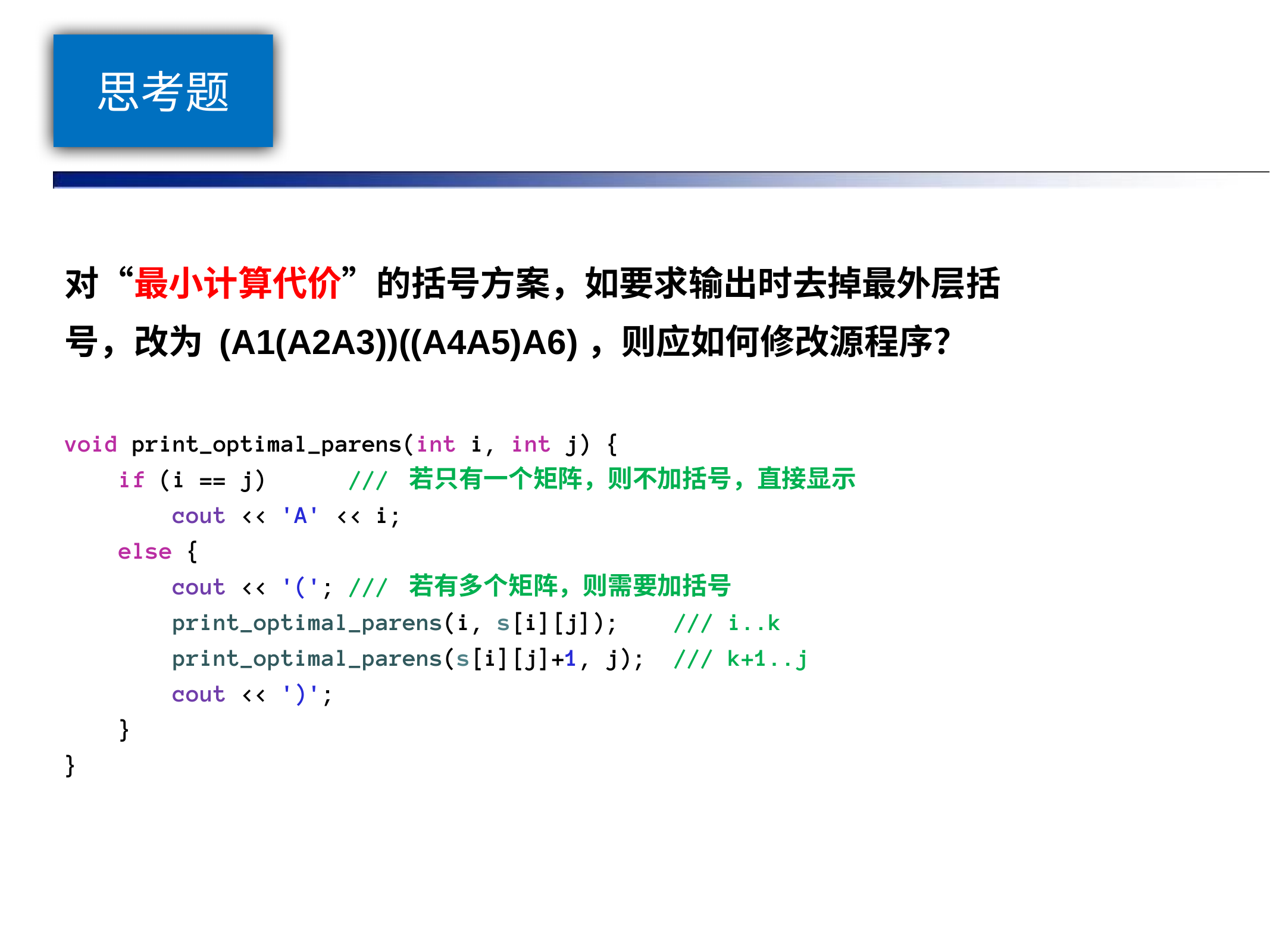

# 思考题
对“最小计算代价”的括号方案，如要求输出时去掉最外层括号，改为 (A1(A2A3))((A4A5)A6)，则应如何修改源程序？
void print_optimal_parens(int i, int j) {
    if (i == j)      /// 若只有一个矩阵，则不加括号，直接显示
        cout << 'A' << i;
    else {
        cout << '('; /// 若有多个矩阵，则需要加括号
        print_optimal_parens(i, s[i][j]);    /// i..k
        print_optimal_parens(s[i][j]+1, j);  /// k+1..j
        cout << ')';
    }
}